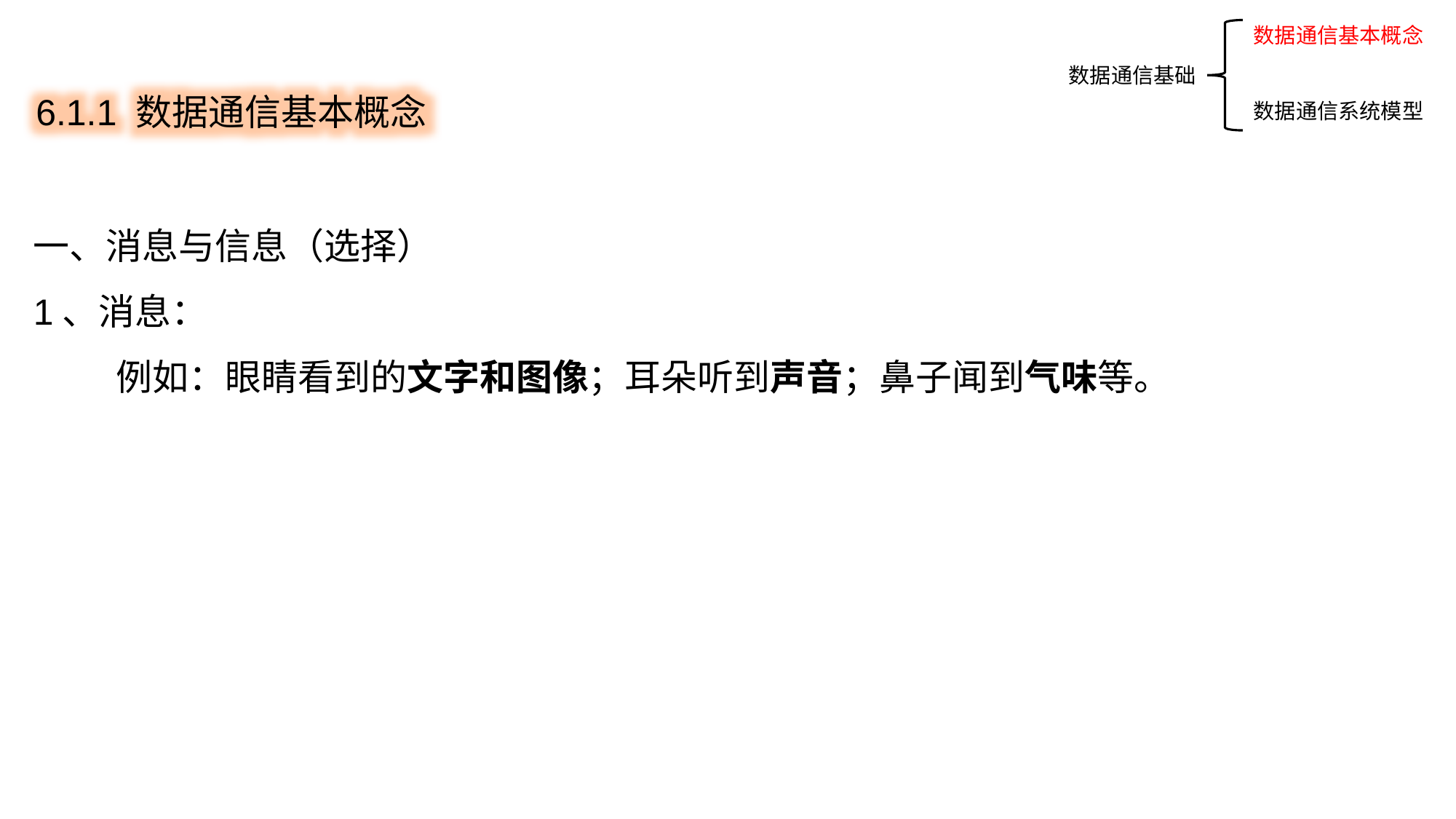

数据通信基本概念

数据通信系统模型

6.1.1 数据通信基本概念
数据通信基础
一、消息与信息（选择）
1、消息：
         例如：眼睛看到的文字和图像；耳朵听到声音；鼻子闻到气味等。